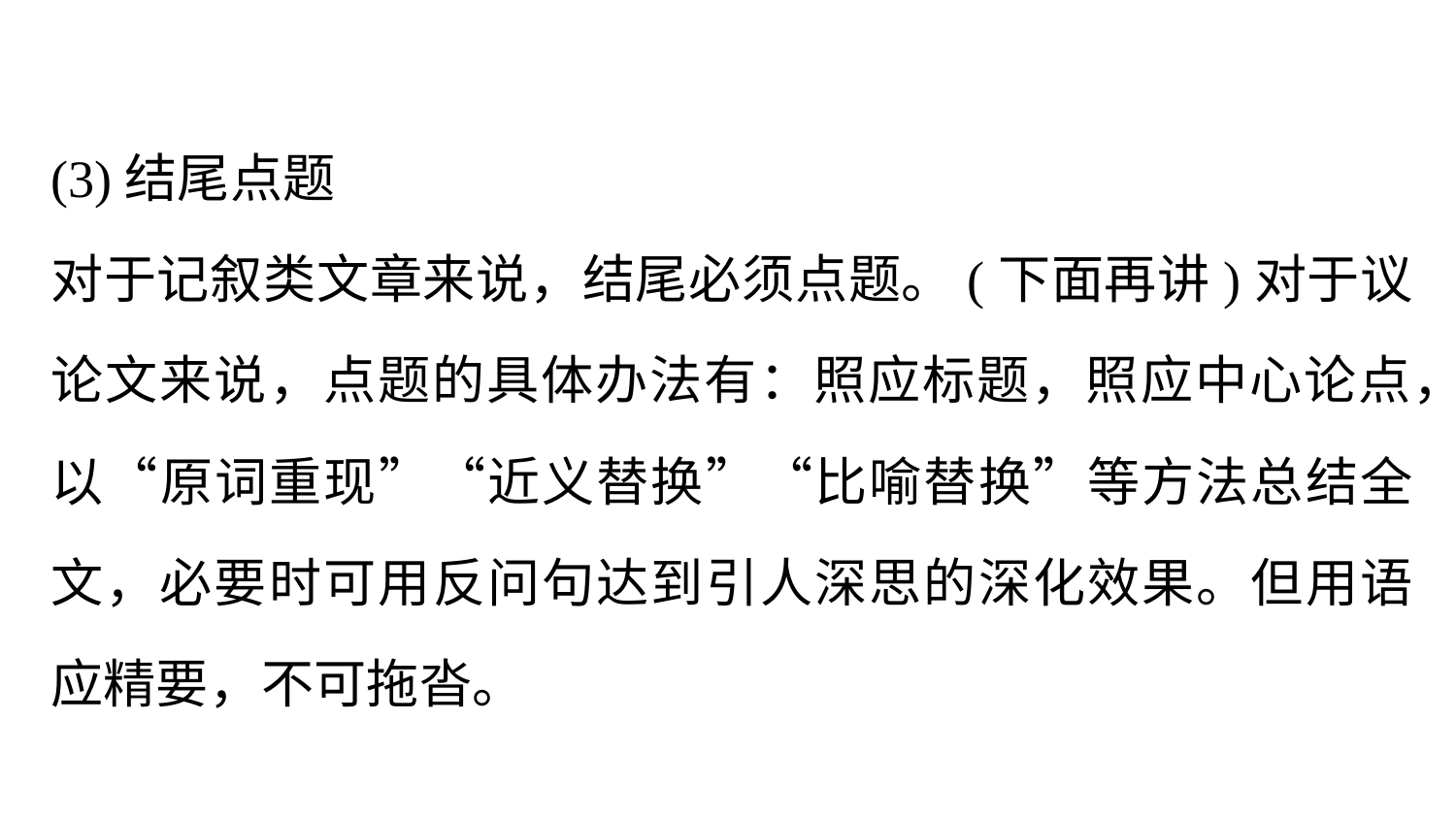

(3)结尾点题
对于记叙类文章来说，结尾必须点题。(下面再讲)对于议论文来说，点题的具体办法有：照应标题，照应中心论点，以“原词重现”“近义替换”“比喻替换”等方法总结全文，必要时可用反问句达到引人深思的深化效果。但用语应精要，不可拖沓。